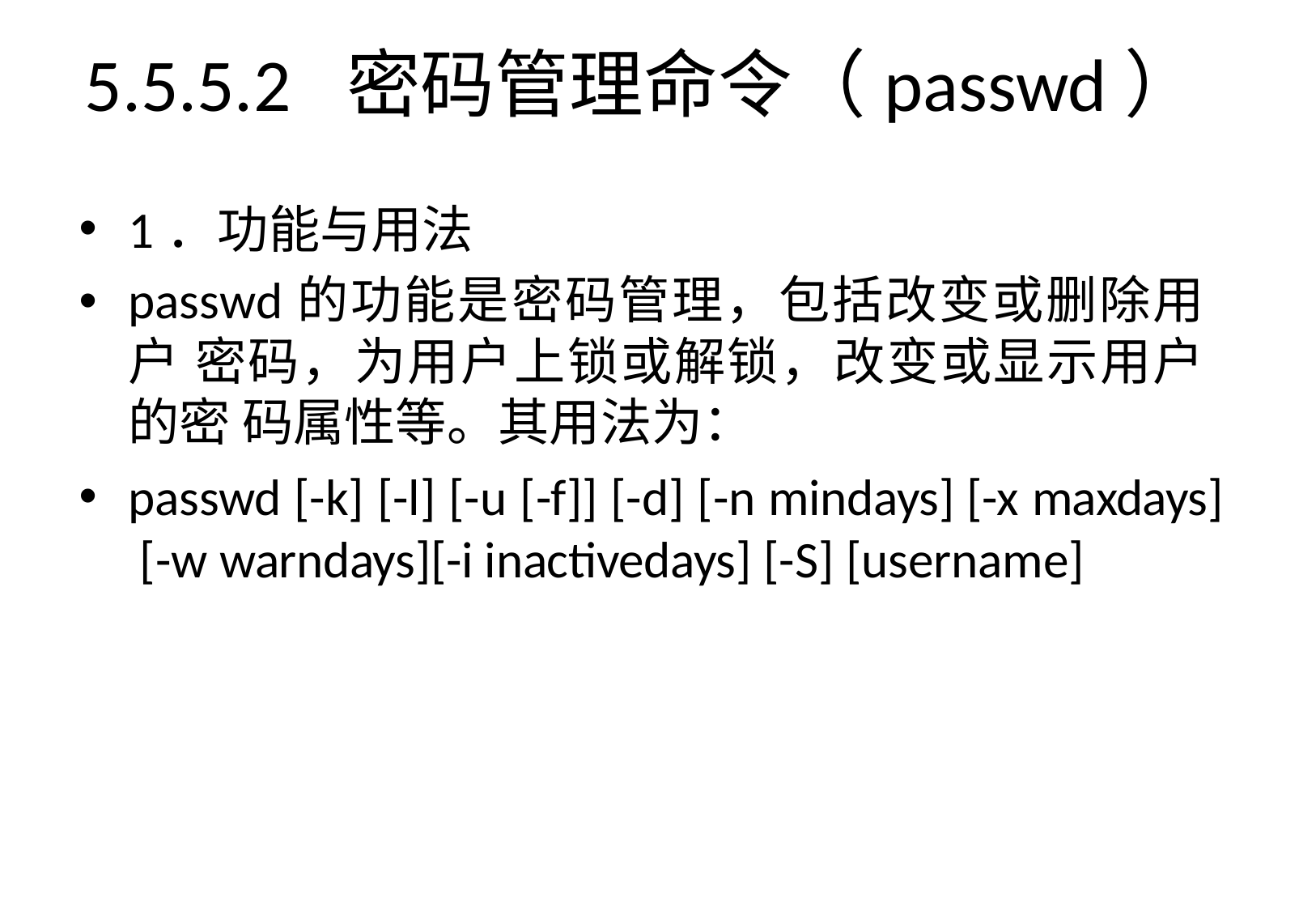

# 5.5.5.2	密码管理命令（passwd）
1．功能与用法
passwd的功能是密码管理，包括改变或删除用户 密码，为用户上锁或解锁，改变或显示用户的密 码属性等。其用法为：
passwd [-k] [-l] [-u [-f]] [-d] [-n mindays] [-x maxdays]  [-w warndays][-i inactivedays] [-S] [username]